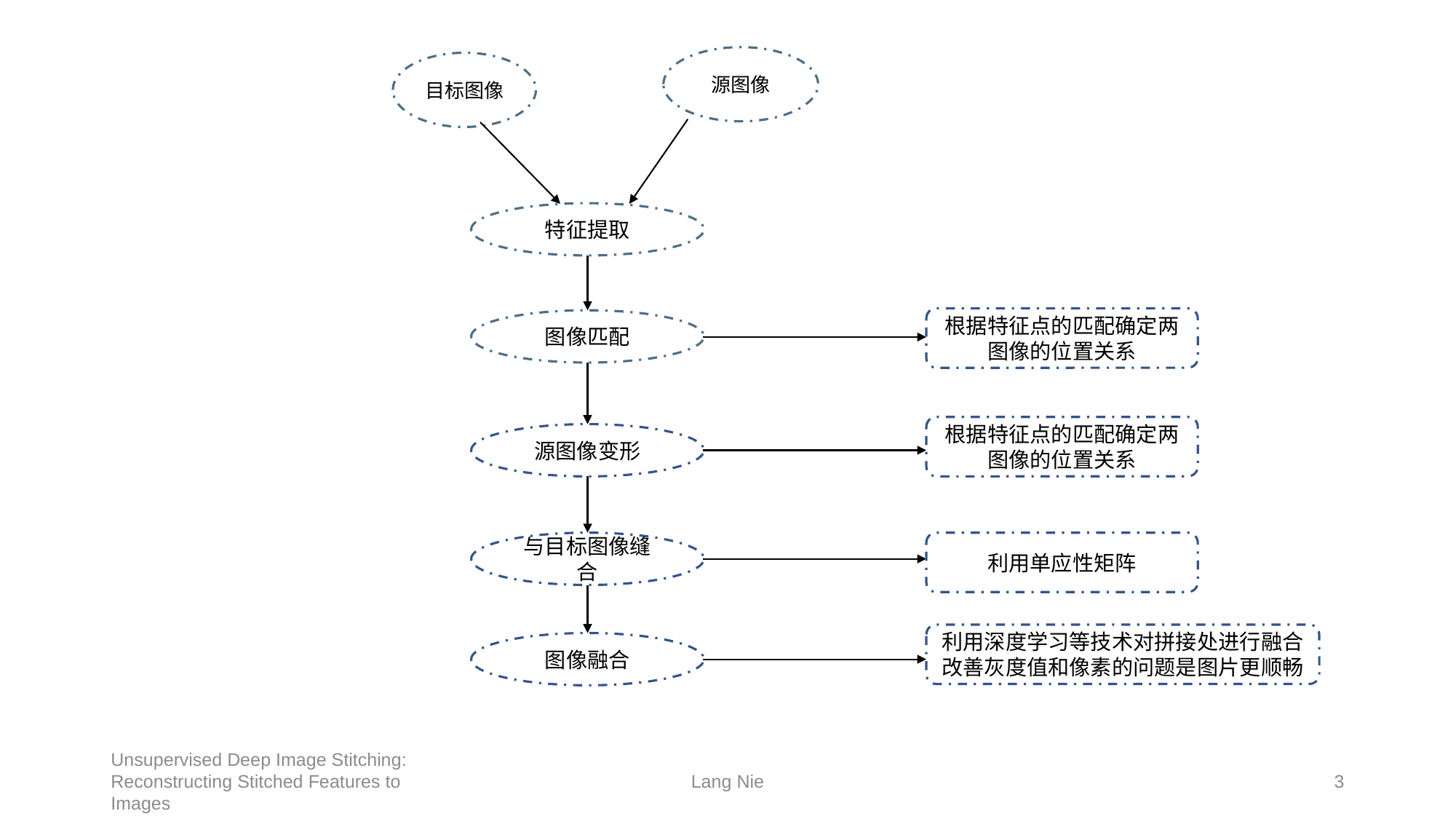

源图像
目标图像
特征提取
根据特征点的匹配确定两图像的位置关系
图像匹配
根据特征点的匹配确定两图像的位置关系
源图像变形
与目标图像缝合
利用单应性矩阵
利用深度学习等技术对拼接处进行融合改善灰度值和像素的问题是图片更顺畅
图像融合
Unsupervised Deep Image Stitching: Reconstructing Stitched Features to Images
Lang Nie
3